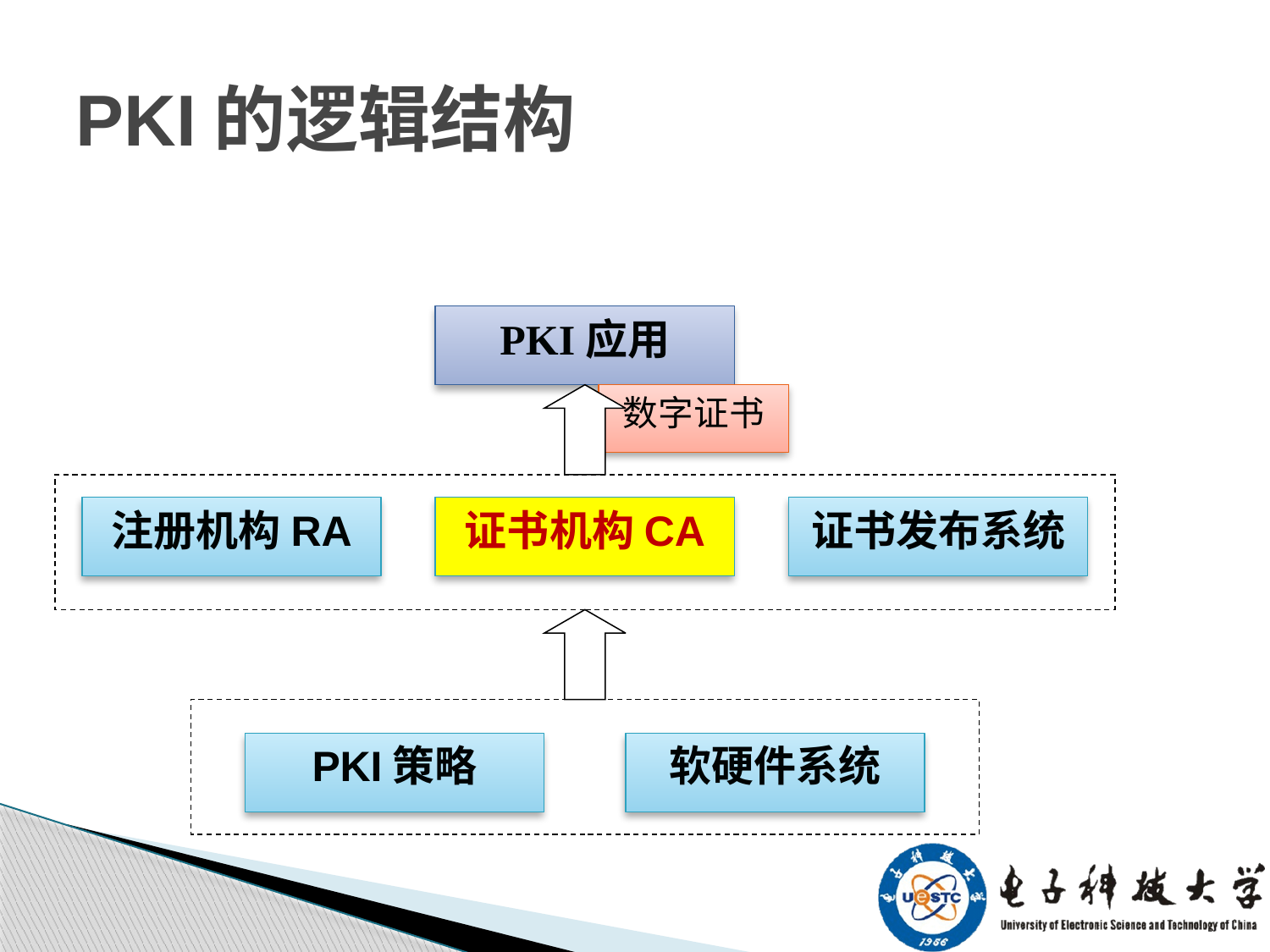

# PKI的逻辑结构
PKI应用

数字证书

注册机构RA
证书机构CA
证书发布系统

PKI策略
软硬件系统